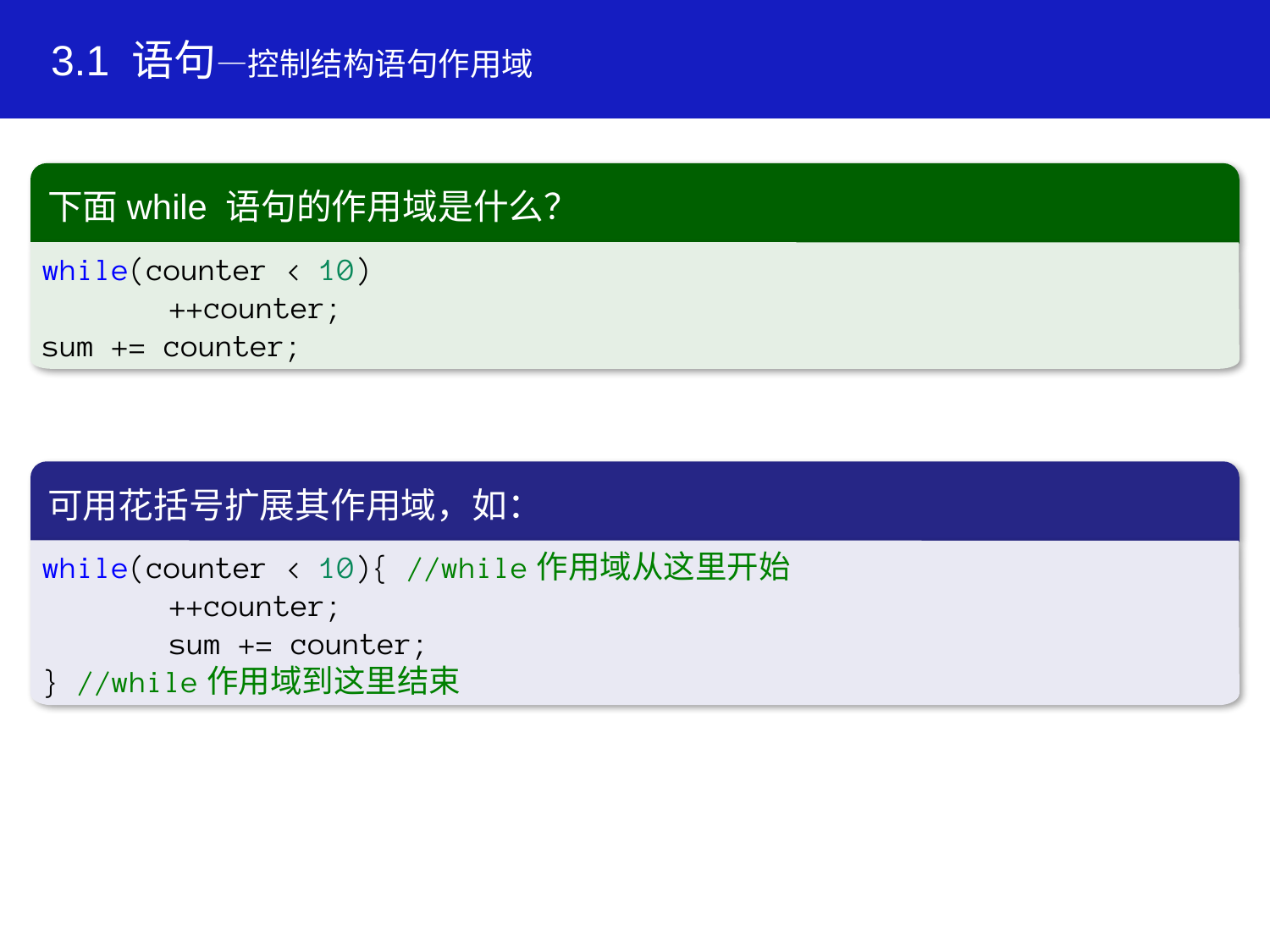

# 3.1 语句—控制结构语句作用域
下面while 语句的作用域是什么？
while(counter < 10)
	++counter;
sum += counter;
可用花括号扩展其作用域，如：
while(counter < 10){ //while作用域从这里开始
	++counter;
	sum += counter;
} //while作用域到这里结束
7